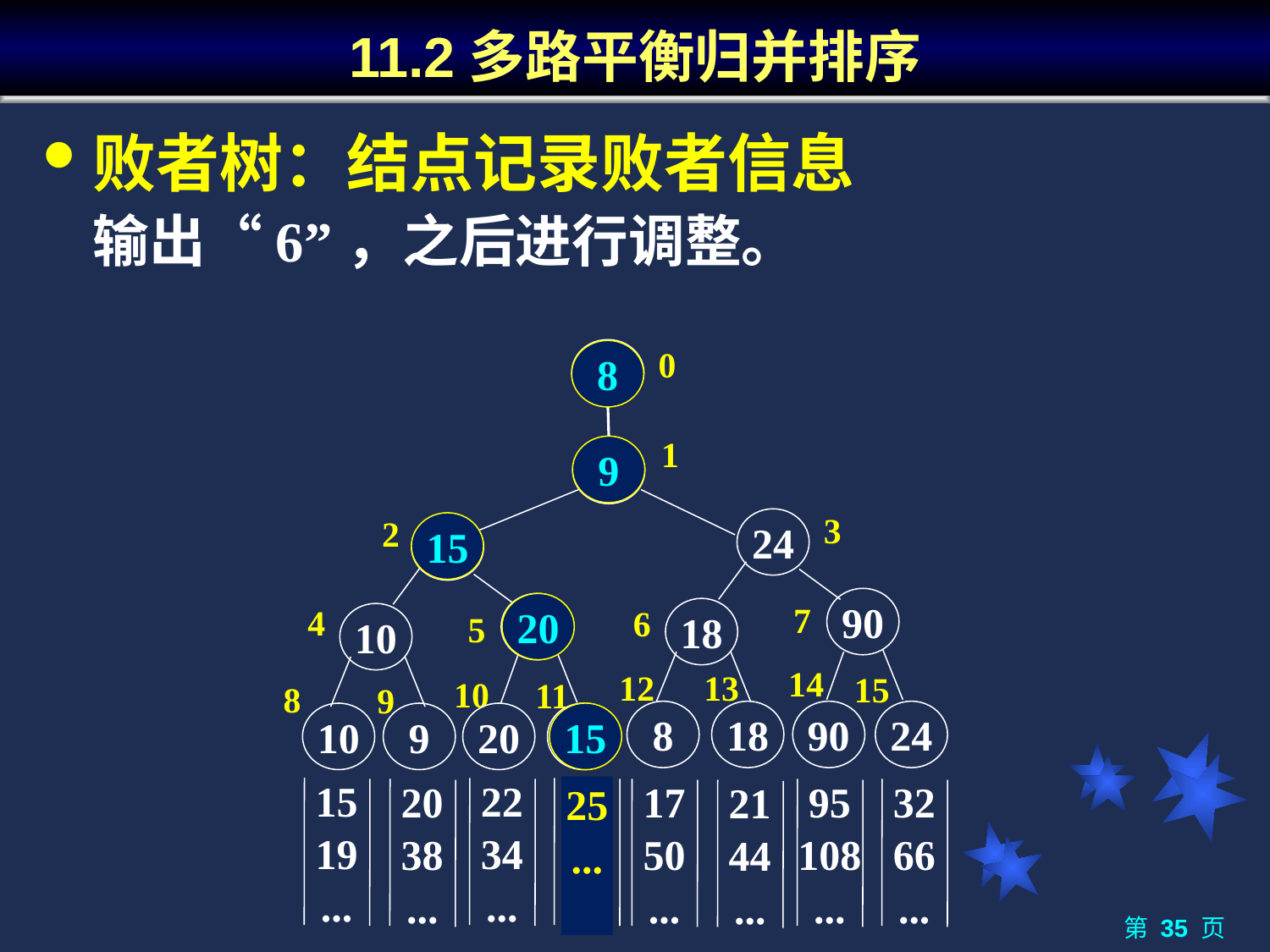

# 11.2多路平衡归并排序
败者树：结点记录败者信息
	输出“6”，之后进行调整。
0
6
8
1
9
8

3
2
24
9

15
90
20
18
10

7
20
4
6
5
14
12
13
15
10
11
8
9
8
18
90
24
10
9
20
6
15
19
...
22
34
...
15
25
...
20
38
...
17
50
...
95
108
...
32
66
...
21
44
...
15
25
...

第 35 页